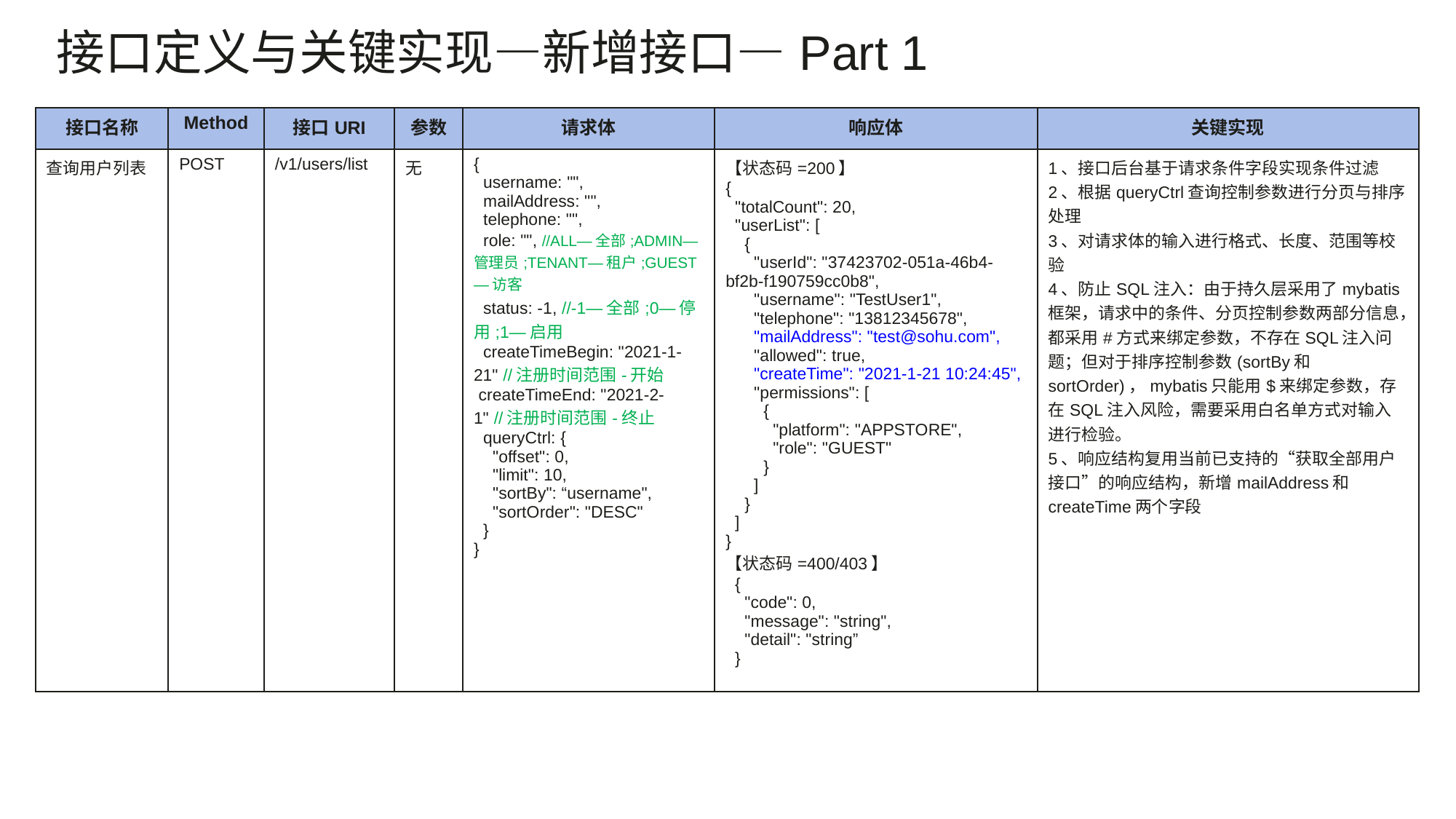

接口定义与关键实现—新增接口—Part 1
| 接口名称 | Method | 接口URI | 参数 | 请求体 | 响应体 | 关键实现 |
| --- | --- | --- | --- | --- | --- | --- |
| 查询用户列表 | POST | /v1/users/list | 无 | { username: "", mailAddress: "", telephone: "", role: "", //ALL—全部;ADMIN—管理员;TENANT—租户;GUEST—访客 status: -1, //-1—全部;0—停用;1—启用 createTimeBegin: "2021-1-21" //注册时间范围-开始 createTimeEnd: "2021-2-1" //注册时间范围-终止 queryCtrl: { "offset": 0, "limit": 10, "sortBy": “username", "sortOrder": "DESC" } } | 【状态码=200】 { "totalCount": 20, "userList": [ { "userId": "37423702-051a-46b4-bf2b-f190759cc0b8", "username": "TestUser1", "telephone": "13812345678", "mailAddress": "test@sohu.com", "allowed": true, "createTime": "2021-1-21 10:24:45", "permissions": [ { "platform": "APPSTORE", "role": "GUEST" } ] } ] } 【状态码=400/403】 { "code": 0, "message": "string", "detail": "string” } | 1、接口后台基于请求条件字段实现条件过滤 2、根据queryCtrl查询控制参数进行分页与排序处理 3、对请求体的输入进行格式、长度、范围等校验 4、防止SQL注入：由于持久层采用了mybatis框架，请求中的条件、分页控制参数两部分信息，都采用#方式来绑定参数，不存在SQL注入问题；但对于排序控制参数(sortBy和sortOrder)，mybatis只能用$来绑定参数，存在SQL注入风险，需要采用白名单方式对输入进行检验。 5、响应结构复用当前已支持的“获取全部用户接口”的响应结构，新增mailAddress和createTime两个字段 |